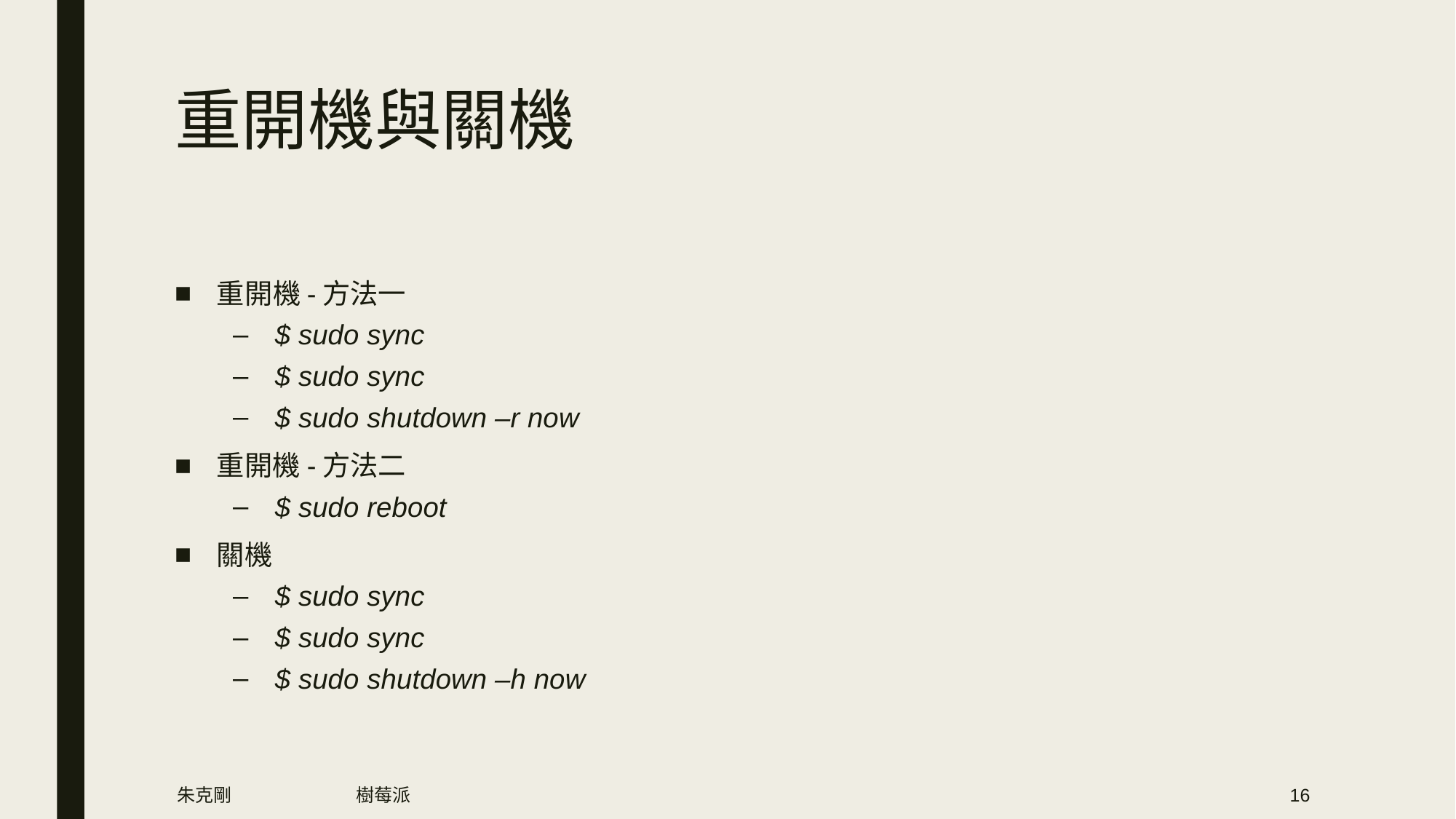

# 重開機與關機
重開機-方法一
$ sudo sync
$ sudo sync
$ sudo shutdown –r now
重開機-方法二
$ sudo reboot
關機
$ sudo sync
$ sudo sync
$ sudo shutdown –h now
朱克剛
樹莓派
16